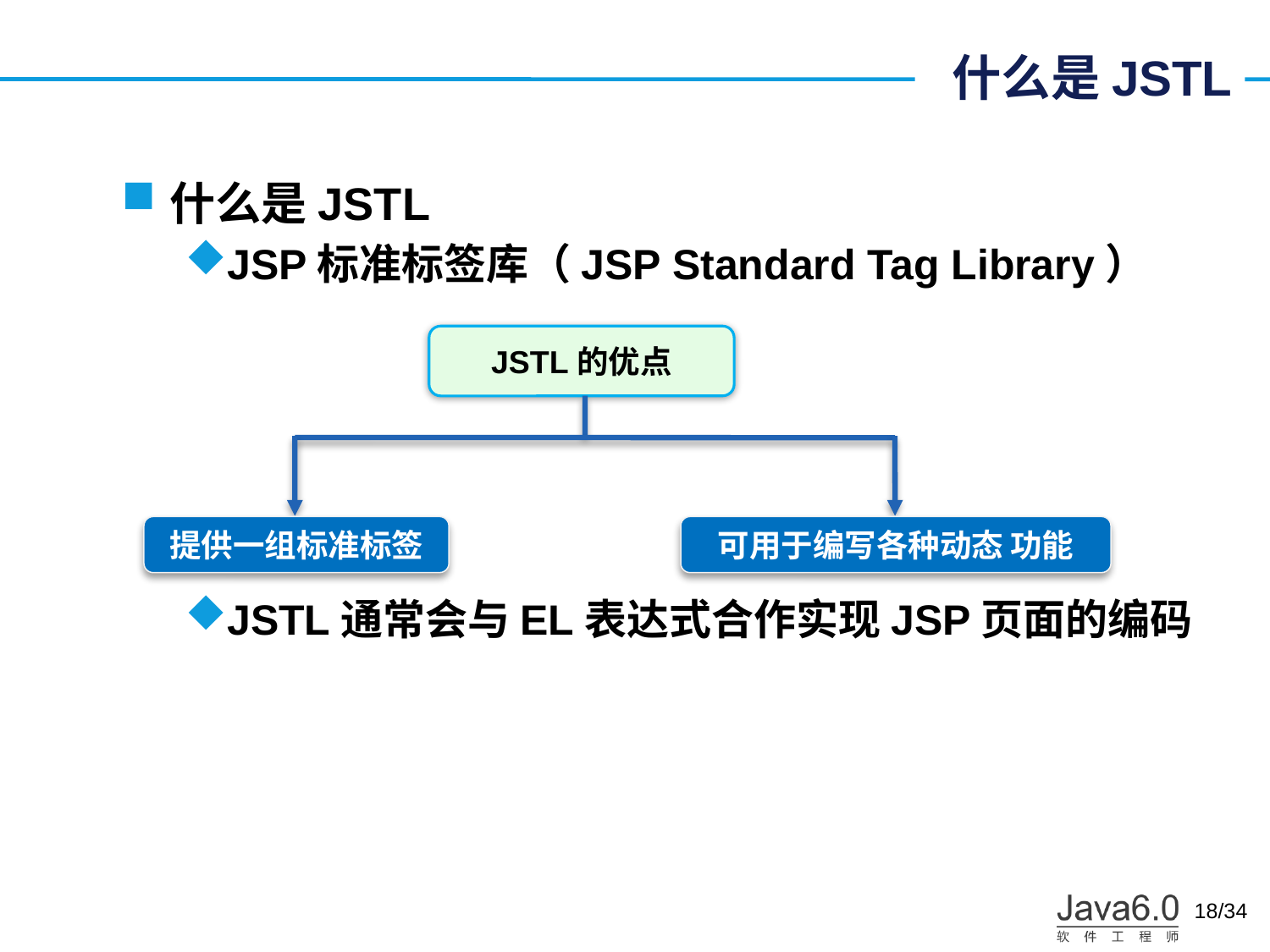

# 什么是JSTL
什么是JSTL
JSP标准标签库（JSP Standard Tag Library）

JSTL通常会与EL表达式合作实现JSP页面的编码
JSTL的优点

提供一组标准标签
可用于编写各种动态 功能
18/34